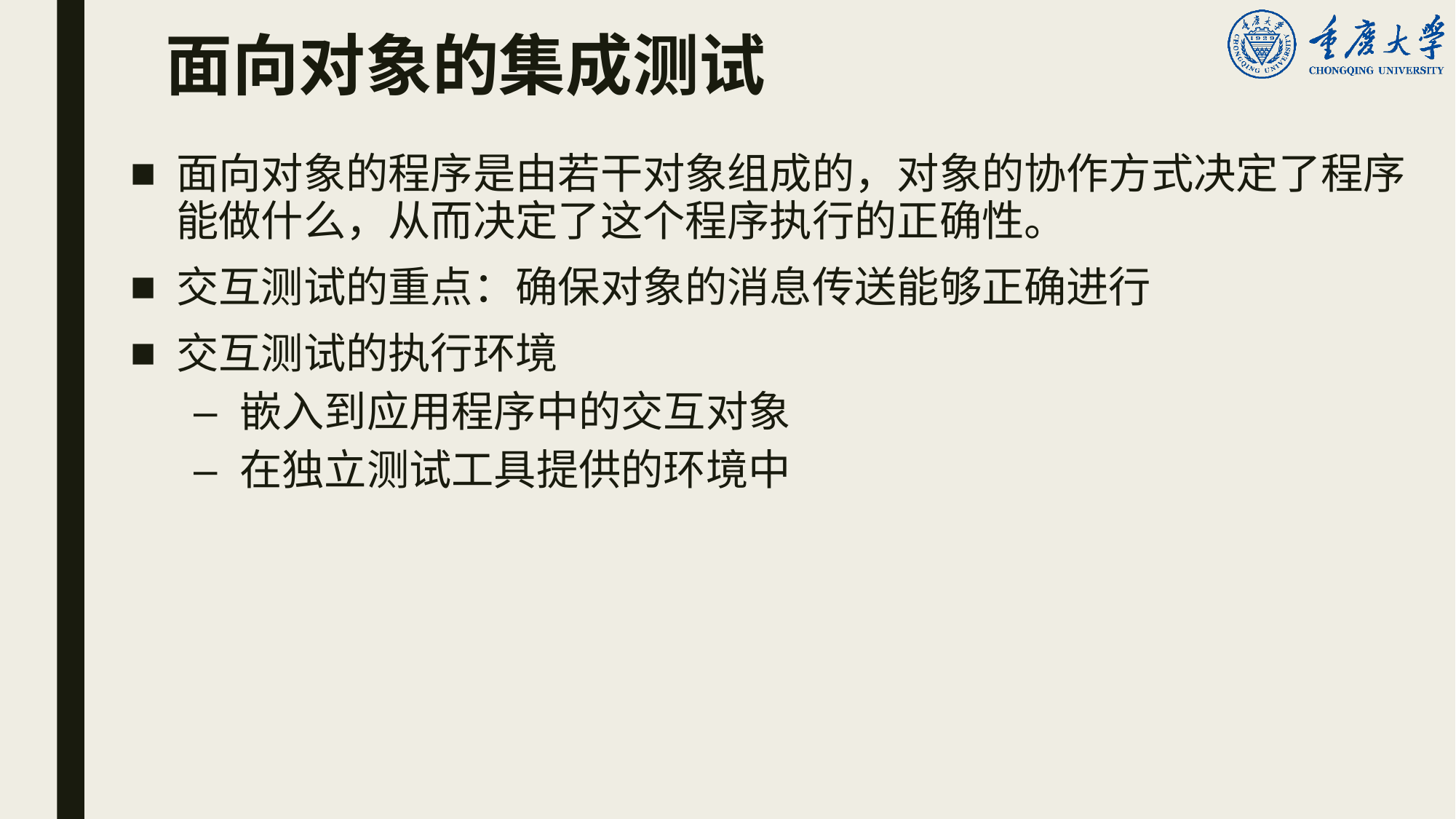

# 面向对象的集成测试
面向对象的程序是由若干对象组成的，对象的协作方式决定了程序能做什么，从而决定了这个程序执行的正确性。
交互测试的重点：确保对象的消息传送能够正确进行
交互测试的执行环境
嵌入到应用程序中的交互对象
在独立测试工具提供的环境中